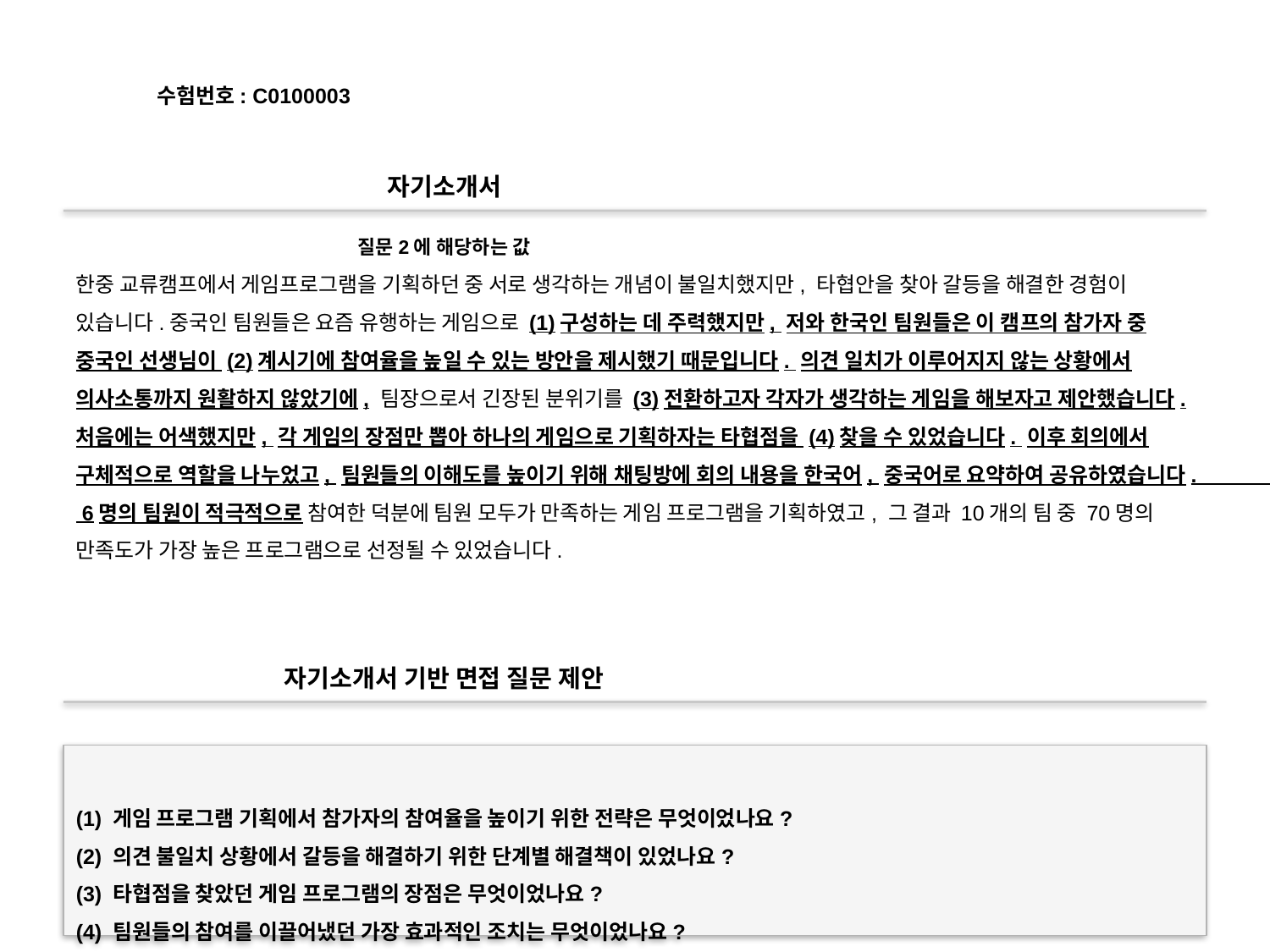

수험번호: C0100003
#

자기소개서

질문2에 해당하는 값

한중 교류캠프에서 게임프로그램을 기획하던 중 서로 생각하는 개념이 불일치했지만, 타협안을 찾아 갈등을 해결한 경험이 있습니다.중국인 팀원들은 요즘 유행하는 게임으로 (1)구성하는 데 주력했지만, 저와 한국인 팀원들은 이 캠프의 참가자 중 중국인 선생님이 (2)계시기에 참여율을 높일 수 있는 방안을 제시했기 때문입니다. 의견 일치가 이루어지지 않는 상황에서 의사소통까지 원활하지 않았기에, 팀장으로서 긴장된 분위기를 (3)전환하고자 각자가 생각하는 게임을 해보자고 제안했습니다. 처음에는 어색했지만, 각 게임의 장점만 뽑아 하나의 게임으로 기획하자는 타협점을 (4)찾을 수 있었습니다. 이후 회의에서 구체적으로 역할을 나누었고, 팀원들의 이해도를 높이기 위해 채팅방에 회의 내용을 한국어, 중국어로 요약하여 공유하였습니다. 6명의 팀원이 적극적으로 참여한 덕분에 팀원 모두가 만족하는 게임 프로그램을 기획하였고, 그 결과 10개의 팀 중 70명의 만족도가 가장 높은 프로그램으로 선정될 수 있었습니다.

자기소개서 기반 면접 질문 제안

(1) 게임 프로그램 기획에서 참가자의 참여율을 높이기 위한 전략은 무엇이었나요?
(2) 의견 불일치 상황에서 갈등을 해결하기 위한 단계별 해결책이 있었나요?
(3) 타협점을 찾았던 게임 프로그램의 장점은 무엇이었나요?
(4) 팀원들의 참여를 이끌어냈던 가장 효과적인 조치는 무엇이었나요?